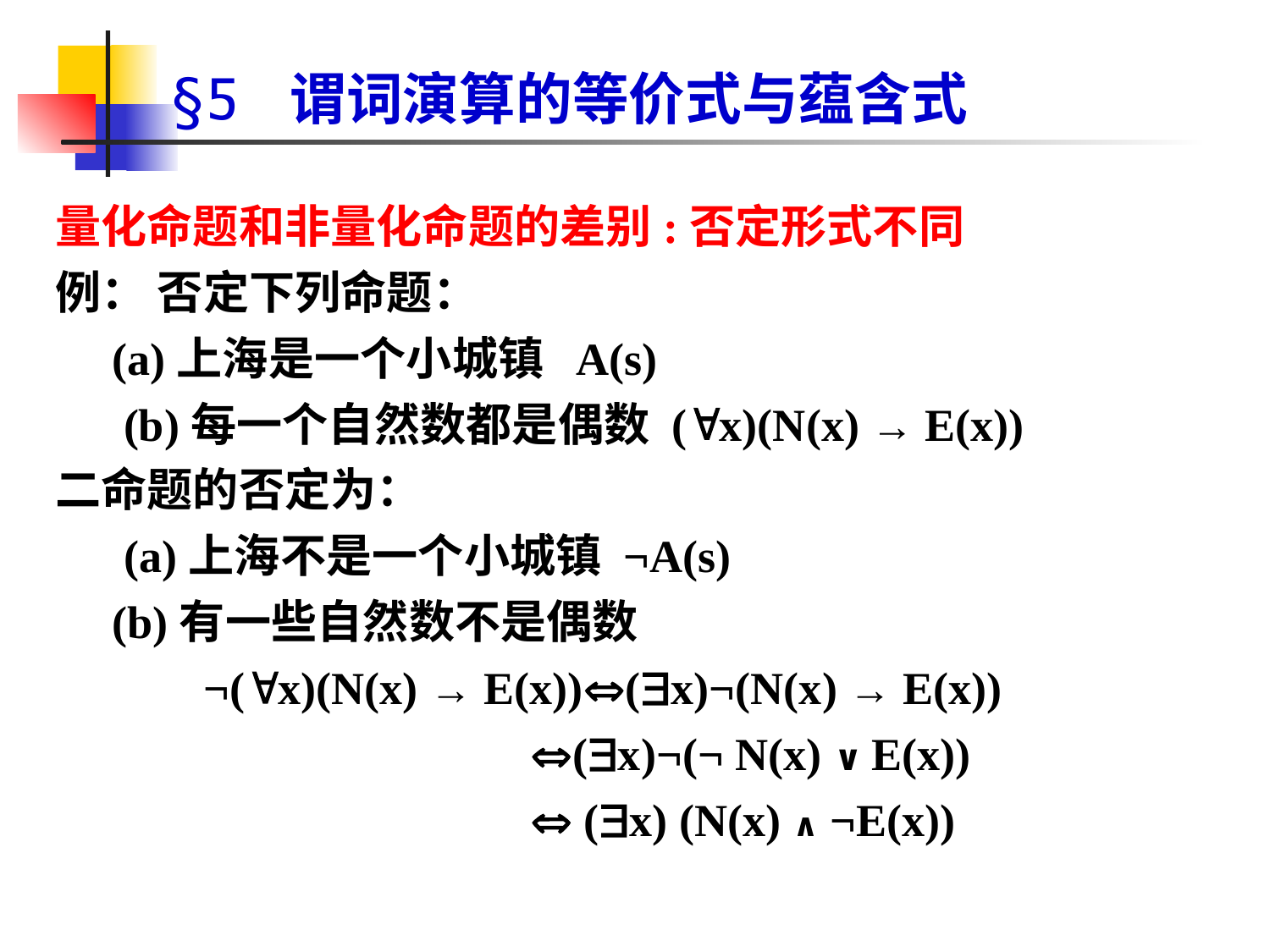

# §5  谓词演算的等价式与蕴含式
量化命题和非量化命题的差别:否定形式不同
例： 否定下列命题：
     (a)上海是一个小城镇  A(s)
      (b)每一个自然数都是偶数 (∀x)(N(x) → E(x))
二命题的否定为：
 (a)上海不是一个小城镇 ¬A(s)
     (b)有一些自然数不是偶数
             ¬(∀x)(N(x) → E(x))⇔(∃x)¬(N(x) → E(x))
                                    ⇔(∃x)¬(¬ N(x) ∨ E(x))
                                    ⇔ (∃x) (N(x) ∧ ¬E(x))
60